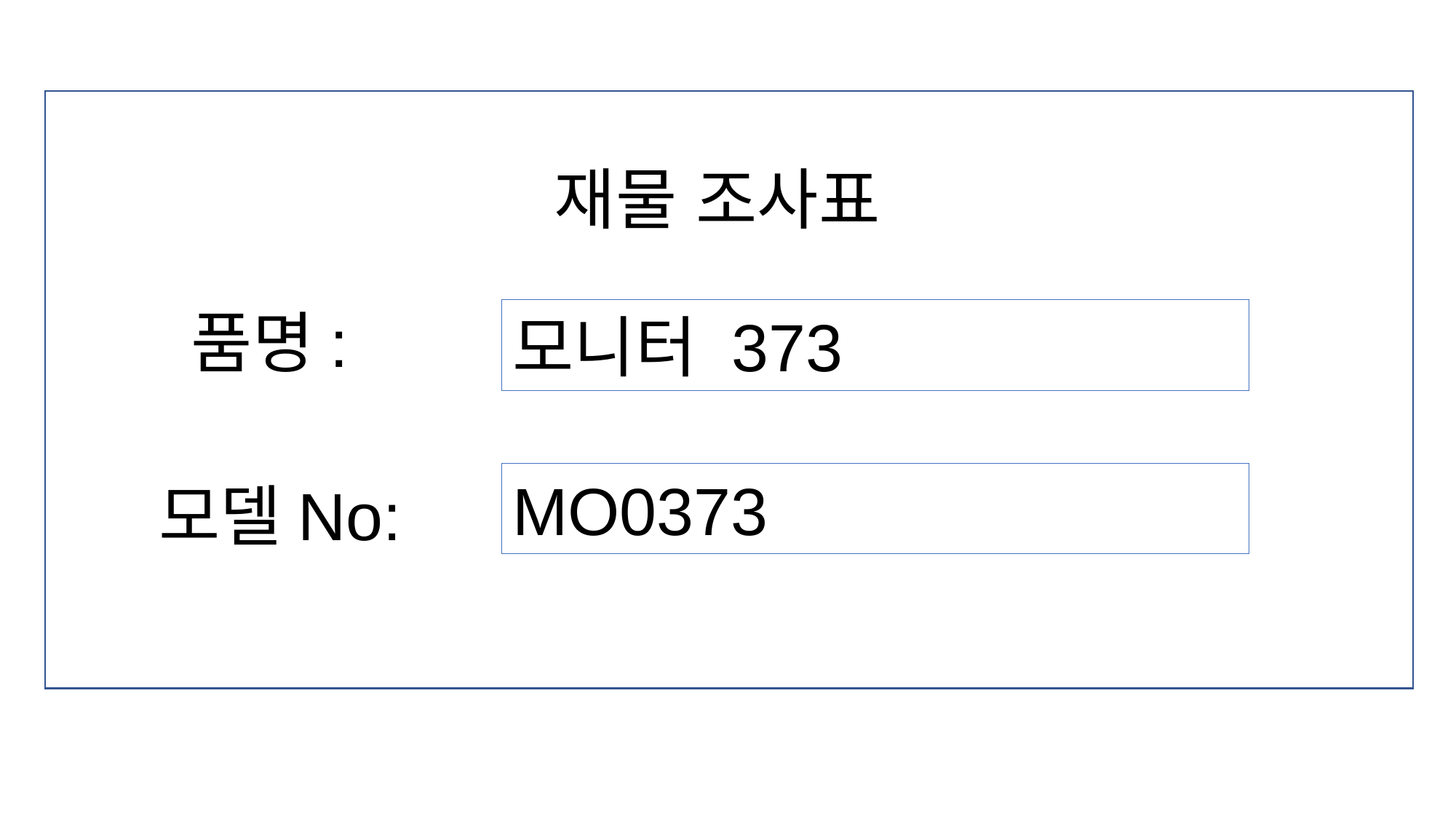

재물 조사표
품명:
모니터 373
MO0373
모델No: